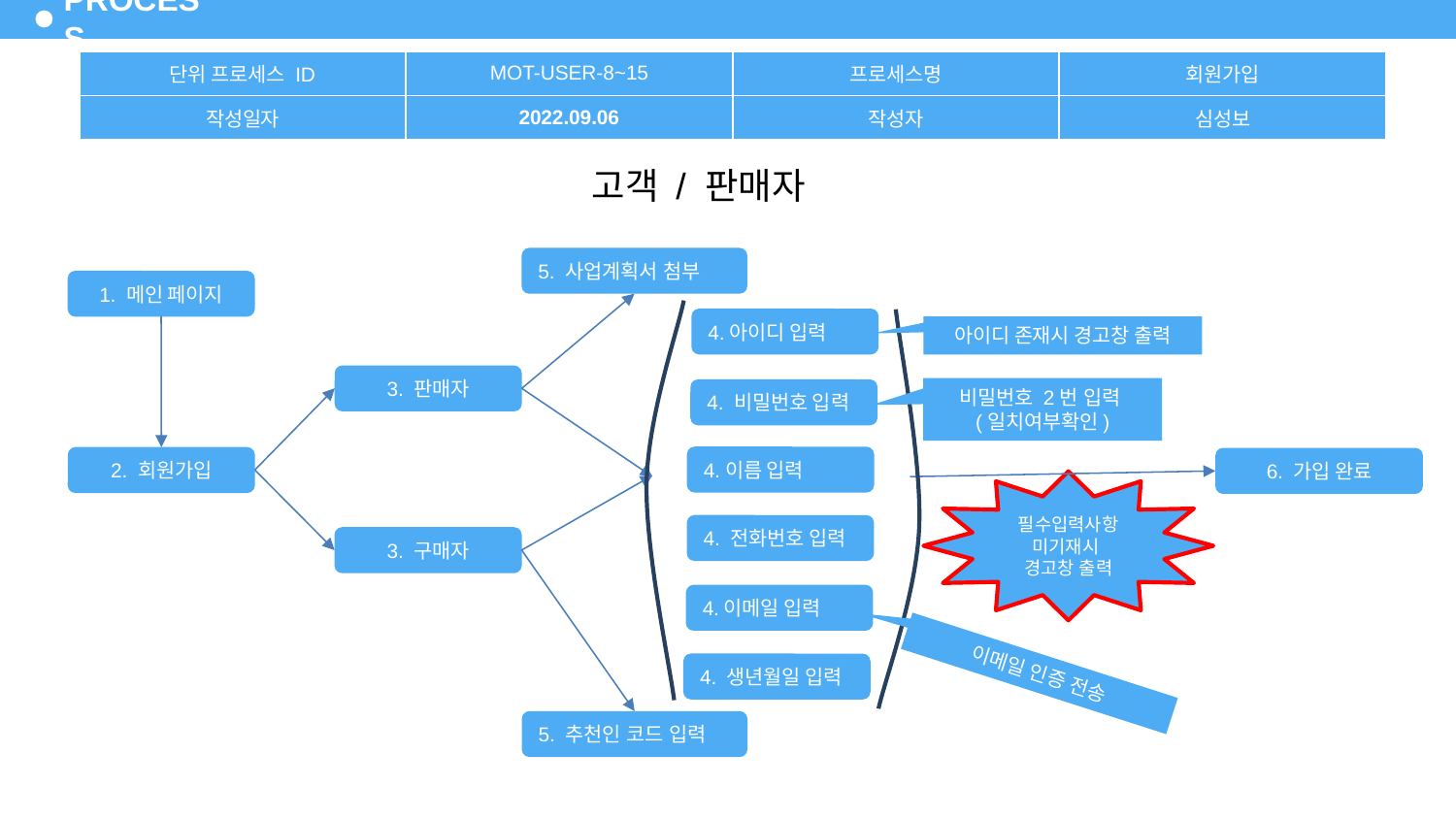

PROCESS
| 단위 프로세스 ID | MOT-USER-8~15 | 프로세스명 | 회원가입 |
| --- | --- | --- | --- |
| 작성일자 | 2022.09.06 | 작성자 | 심성보 |
고객 / 판매자
5. 사업계획서 첨부
1. 메인 페이지

4.아이디 입력

아이디 존재시 경고창 출력
3. 판매자
비밀번호 2번 입력
(일치여부확인)
4. 비밀번호 입력
4.이름 입력
2. 회원가입
6. 가입 완료
필수입력사항 미기재시
경고창 출력
4. 전화번호 입력
3. 구매자
4.이메일 입력
4. 생년월일 입력
이메일 인증 전송
5. 추천인 코드 입력